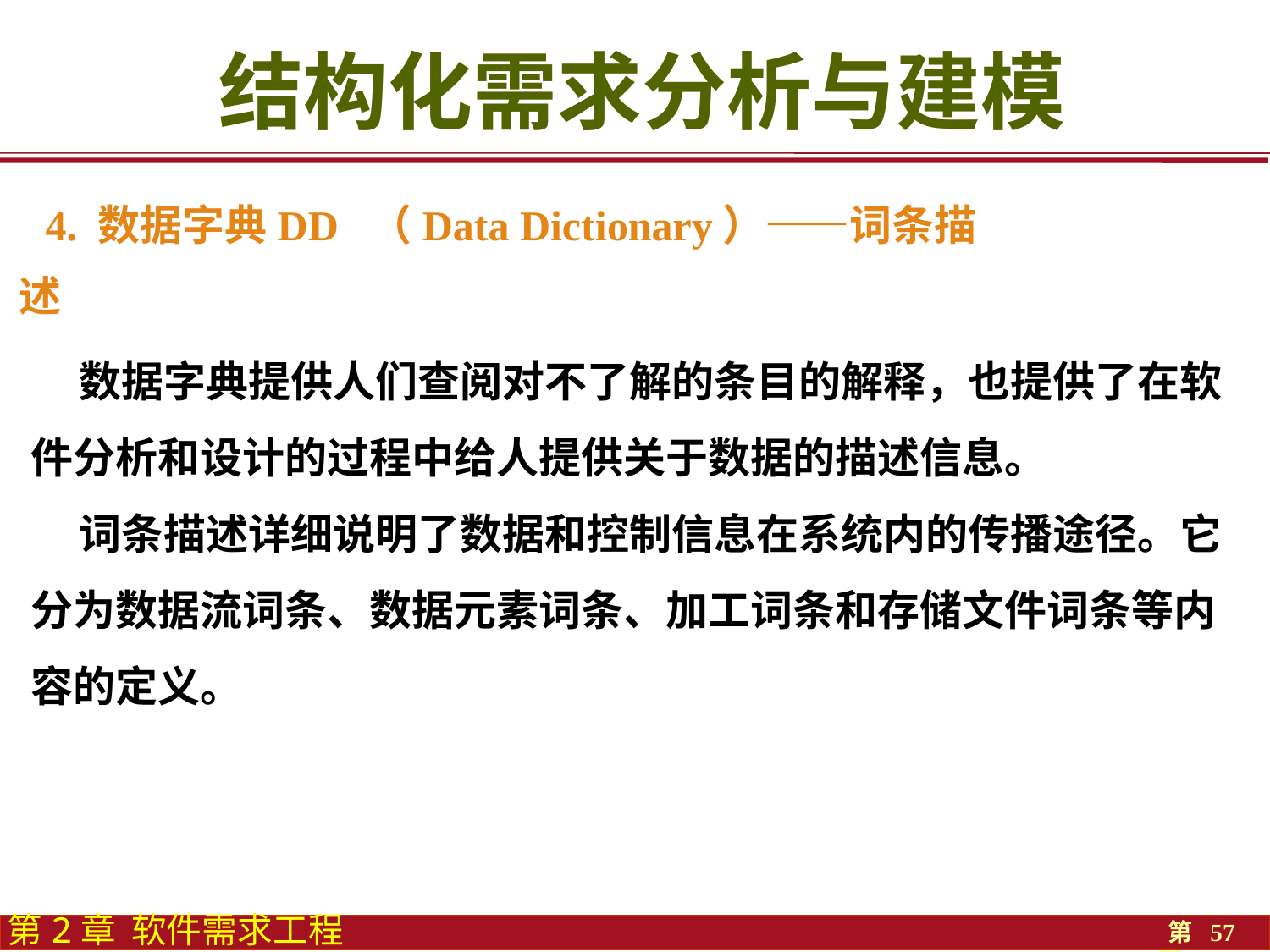

结构化需求分析与建模
4. 数据字典DD  （Data Dictionary）——词条描述
    数据字典提供人们查阅对不了解的条目的解释，也提供了在软件分析和设计的过程中给人提供关于数据的描述信息。
    词条描述详细说明了数据和控制信息在系统内的传播途径。它分为数据流词条、数据元素词条、加工词条和存储文件词条等内容的定义。